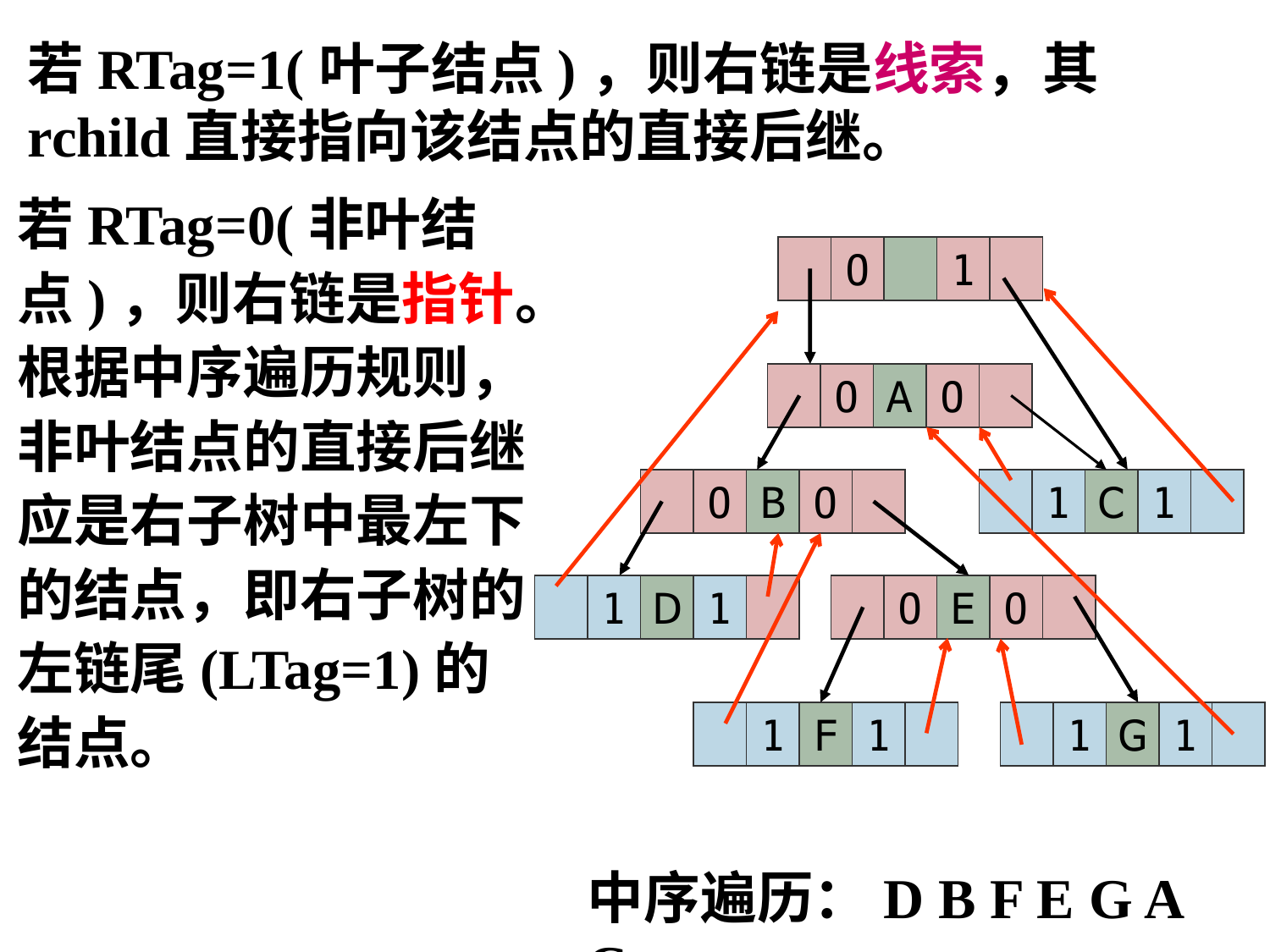

若RTag=1(叶子结点)，则右链是线索，其rchild直接指向该结点的直接后继。
若RTag=0(非叶结点)，则右链是指针。根据中序遍历规则，非叶结点的直接后继应是右子树中最左下的结点，即右子树的左链尾(LTag=1)的结点。

0

1

0
A
0

0
B
0

1
C
1

1
D
1

0
E
0

1
F
1

1
G
1

中序遍历：D B F E G A C